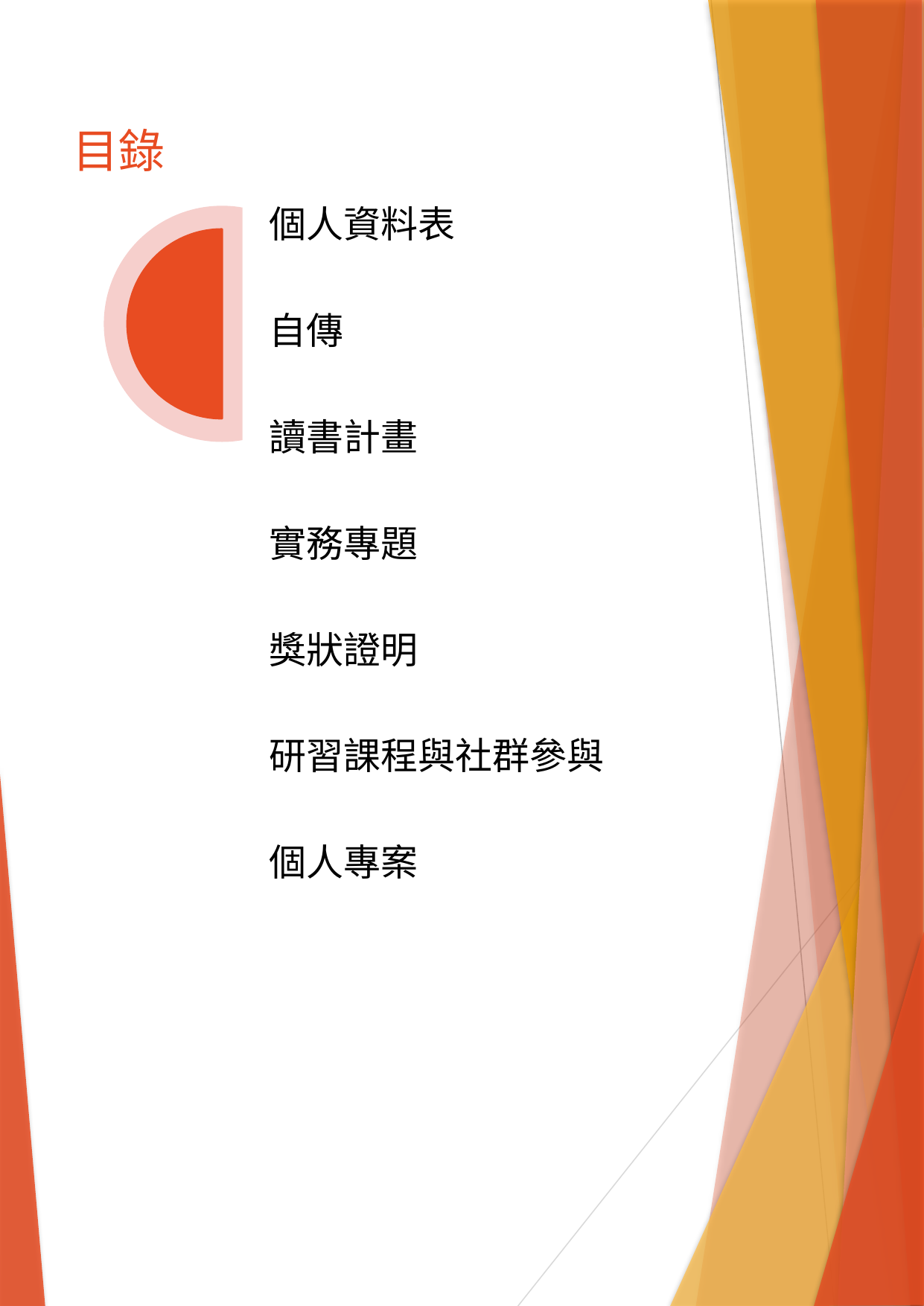

# 目錄

個人資料表

自傳

讀書計畫

實務專題

獎狀證明

研習課程與社群參與

個人專案